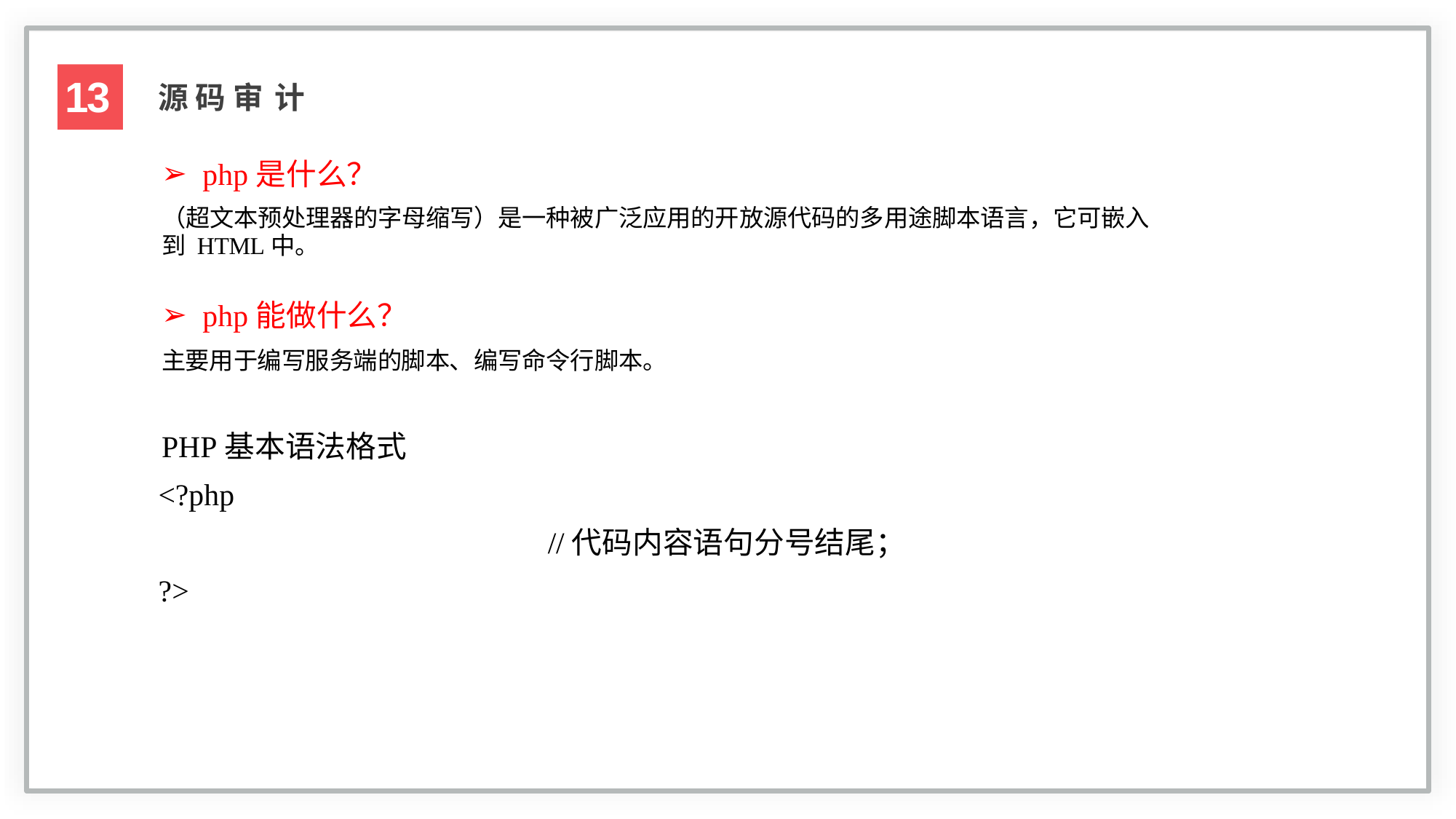

13
源 码 审 计

php是什么？
（超文本预处理器的字母缩写）是一种被广泛应用的开放源代码的多用途脚本语言，它可嵌入
到 HTML中。
php能做什么？
主要用于编写服务端的脚本、编写命令行脚本。

PHP基本语法格式
<?php
//代码内容语句分号结尾；
?>